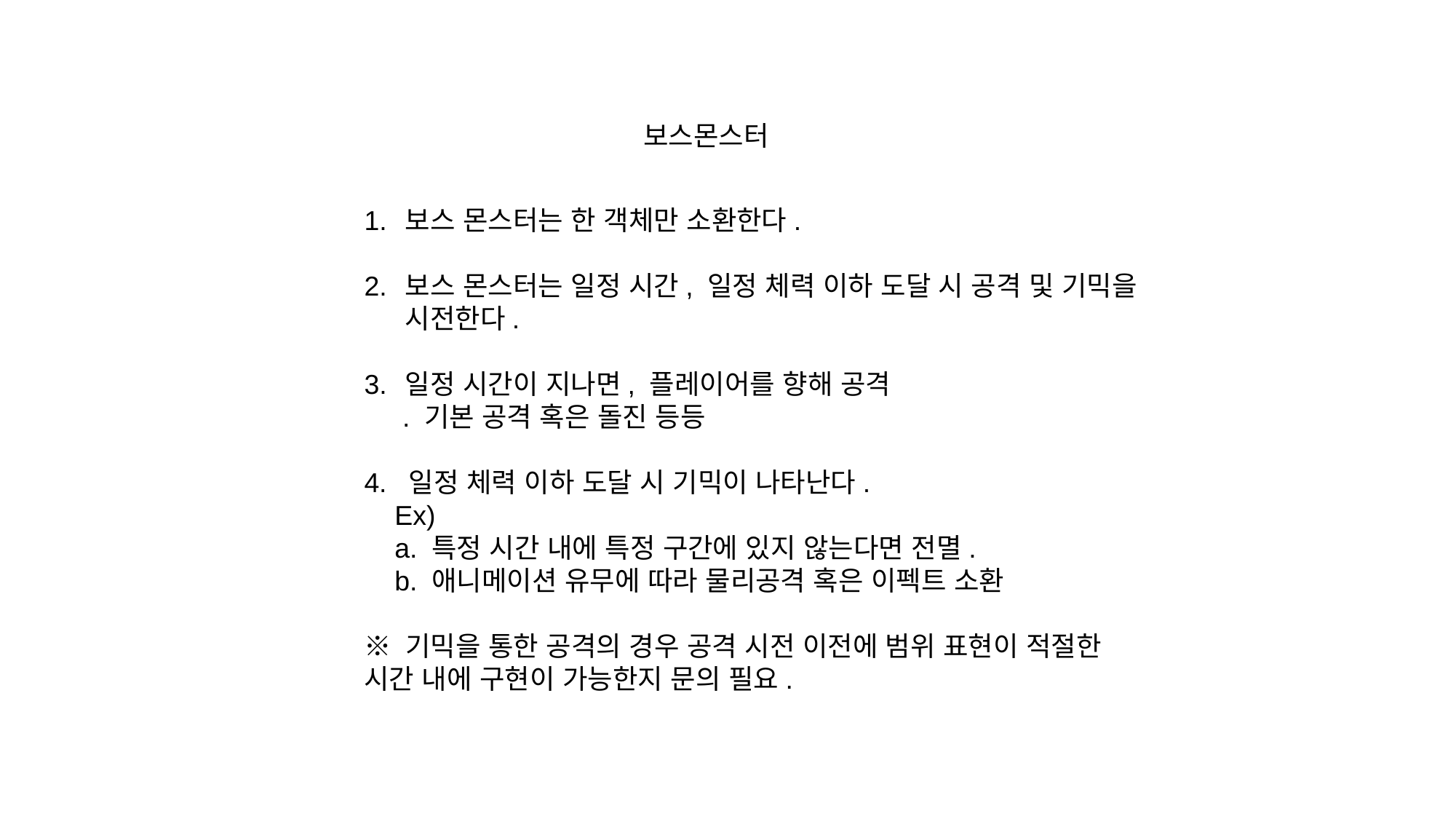

보스몬스터
보스 몬스터는 한 객체만 소환한다.

보스 몬스터는 일정 시간, 일정 체력 이하 도달 시 공격 및 기믹을 시전한다.

일정 시간이 지나면, 플레이어를 향해 공격
     . 기본 공격 혹은 돌진 등등

4.  일정 체력 이하 도달 시 기믹이 나타난다.
    Ex)
    a. 특정 시간 내에 특정 구간에 있지 않는다면 전멸.
    b. 애니메이션 유무에 따라 물리공격 혹은 이펙트 소환

※ 기믹을 통한 공격의 경우 공격 시전 이전에 범위 표현이 적절한 시간 내에 구현이 가능한지 문의 필요.